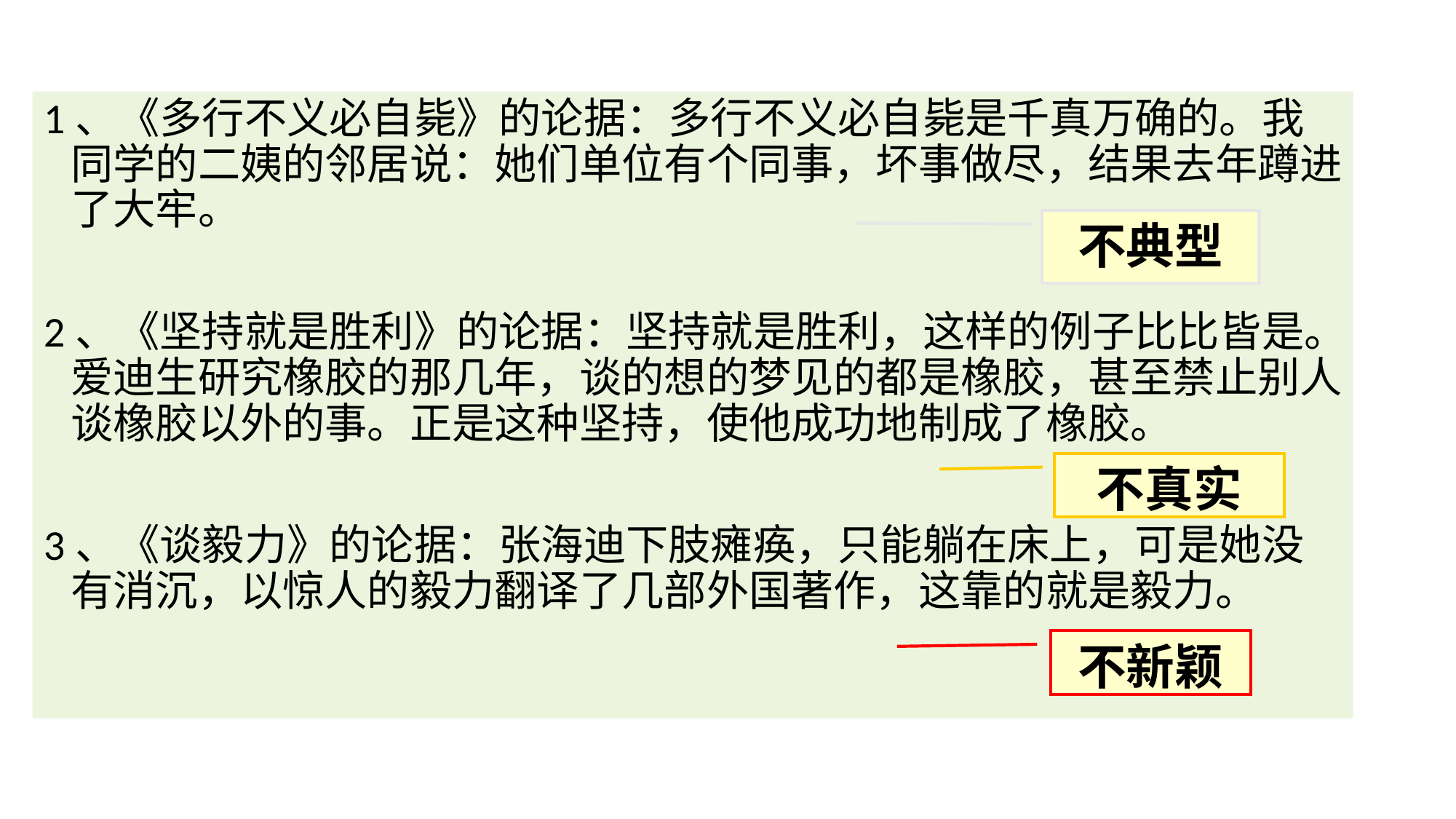

1、《多行不义必自毙》的论据：多行不义必自毙是千真万确的。我同学的二姨的邻居说：她们单位有个同事，坏事做尽，结果去年蹲进了大牢。

2、《坚持就是胜利》的论据：坚持就是胜利，这样的例子比比皆是。爱迪生研究橡胶的那几年，谈的想的梦见的都是橡胶，甚至禁止别人谈橡胶以外的事。正是这种坚持，使他成功地制成了橡胶。

3、《谈毅力》的论据：张海迪下肢瘫痪，只能躺在床上，可是她没有消沉，以惊人的毅力翻译了几部外国著作，这靠的就是毅力。
不典型
不真实
不新颖